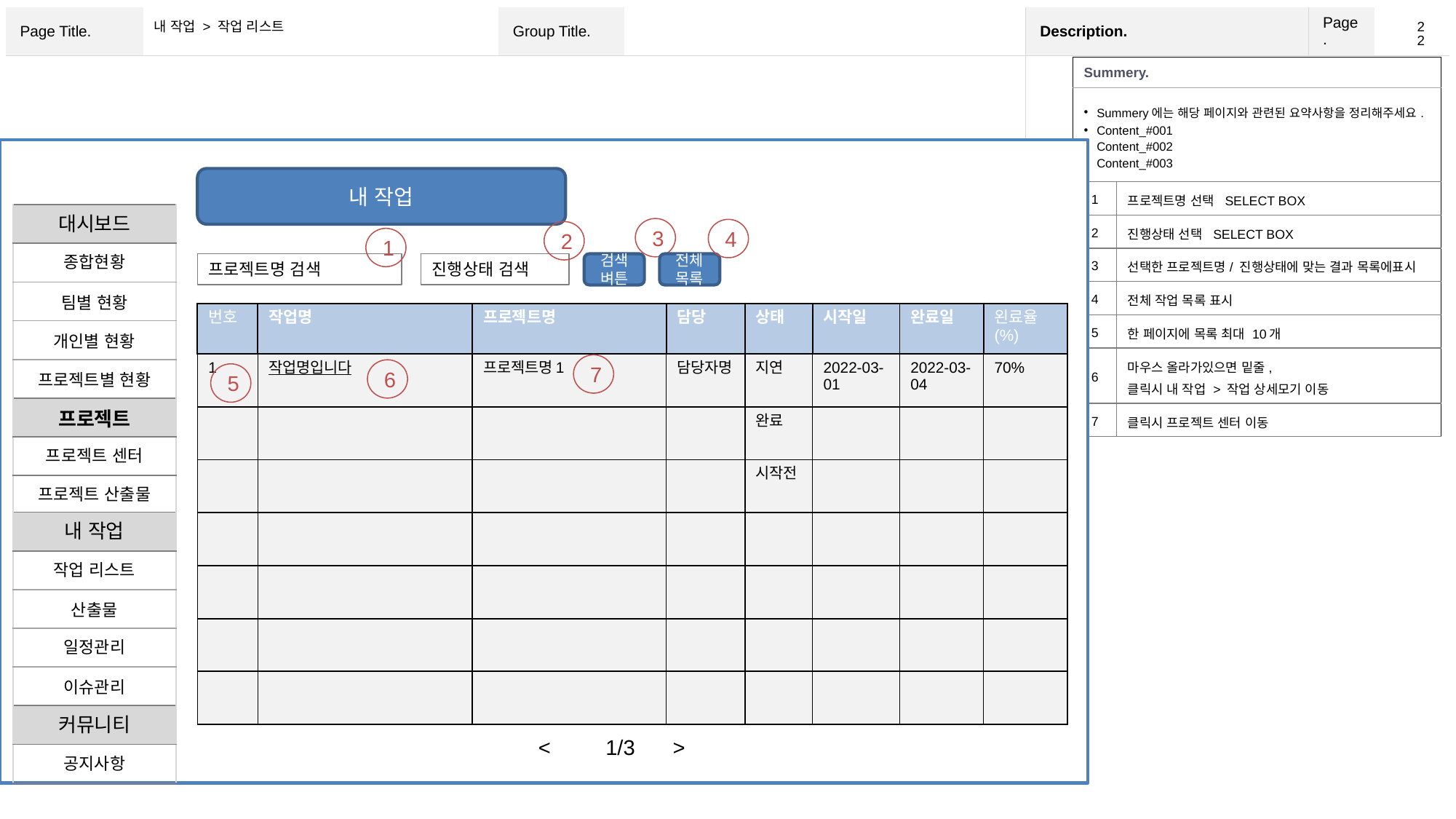

22
내 작업 > 작업 리스트

| Summery. |  |
| --- | --- |
| Summery에는 해당 페이지와 관련된 요약사항을 정리해주세요. Content\_#001 Content\_#002 Content\_#003 |  |
| 1 | 프로젝트명 선택 SELECT BOX |
| 2 | 진행상태 선택 SELECT BOX |
| 3 | 선택한 프로젝트명/ 진행상태에 맞는 결과 목록에표시 |
| 4 | 전체 작업 목록 표시 |
| 5 | 한 페이지에 목록 최대 10개 |
| 6 | 마우스 올라가있으면 밑줄, 클릭시 내 작업 > 작업 상세모기 이동 |
| 7 | 클릭시 프로젝트 센터 이동 |

내 작업
| 대시보드 |
| --- |
| 종합현황 |
| 팀별 현황 |
| 개인별 현황 |
| 프로젝트별 현황 |
3
4
2
1
프로젝트명 검색
진행상태 검색
검색벼튼
전체 목록
| 번호 | 작업명 | 프로젝트명 | 담당 | 상태 | 시작일 | 완료일 | 왼료율 (%) |
| --- | --- | --- | --- | --- | --- | --- | --- |
| 1 | 작업명입니다 | 프로젝트명1 | 담당자명 | 지연 | 2022-03-01 | 2022-03-04 | 70% |
|  |  |  |  | 완료 |  |  |  |
|  |  |  |  | 시작전 |  |  |  |
|  |  |  |  |  |  |  |  |
|  |  |  |  |  |  |  |  |
|  |  |  |  |  |  |  |  |
|  |  |  |  |  |  |  |  |
7
6
5
| 프로젝트 |
| --- |
| 프로젝트 센터 |
| 프로젝트 산출물 |
| 내 작업 |
| --- |
| 작업 리스트 |
| 산출물 |
| 일정관리 |
| 이슈관리 |
| 커뮤니티 |
| --- |
| 공지사항 |
| < | 1/3 | > |
| --- | --- | --- |